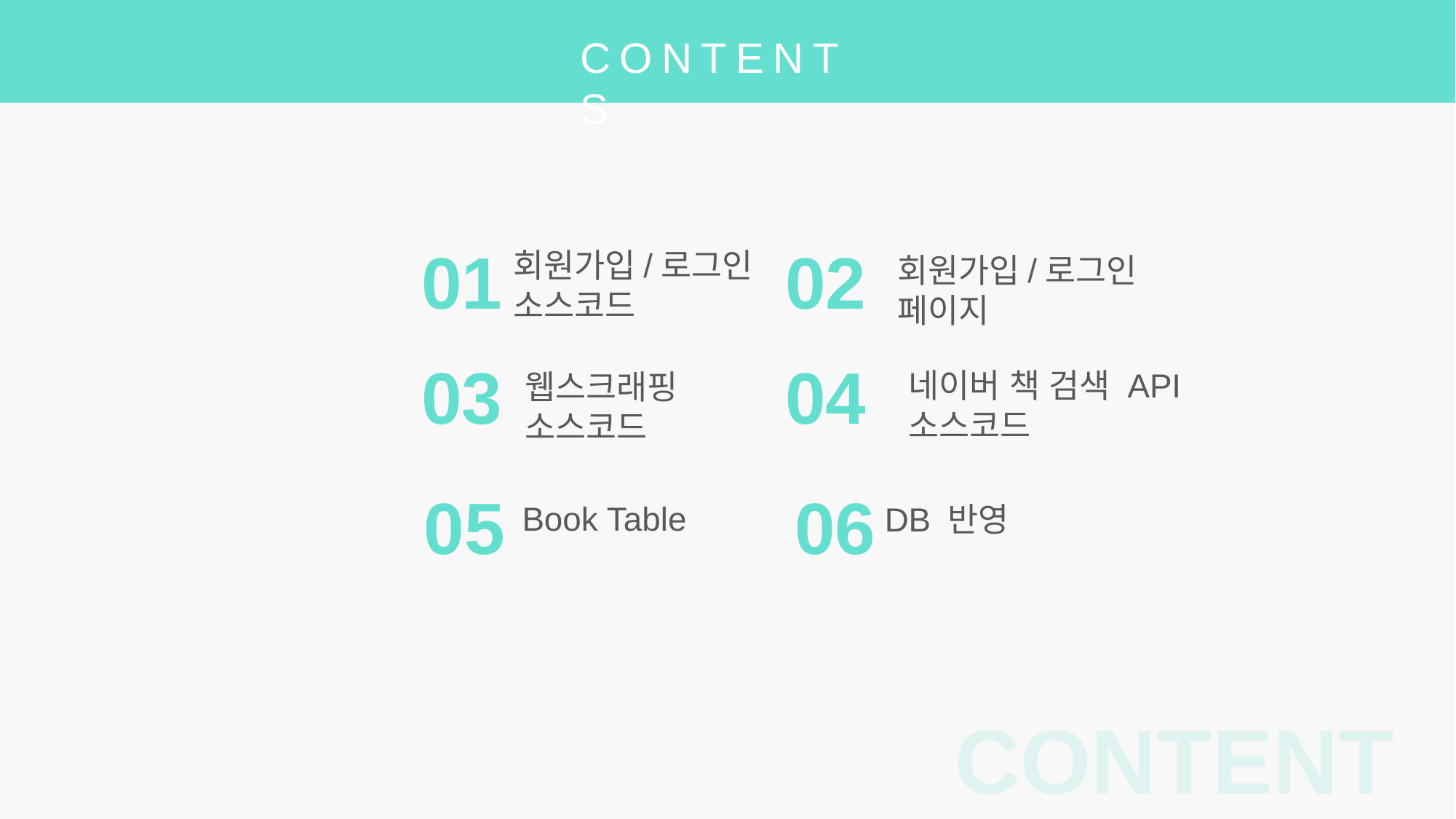

CONTENTS
01
회원가입/로그인 소스코드
02

회원가입/로그인
페이지
03
웹스크래핑
소스코드
04

네이버 책 검색 API
소스코드
05
Book Table
06
DB 반영
CONTENTS